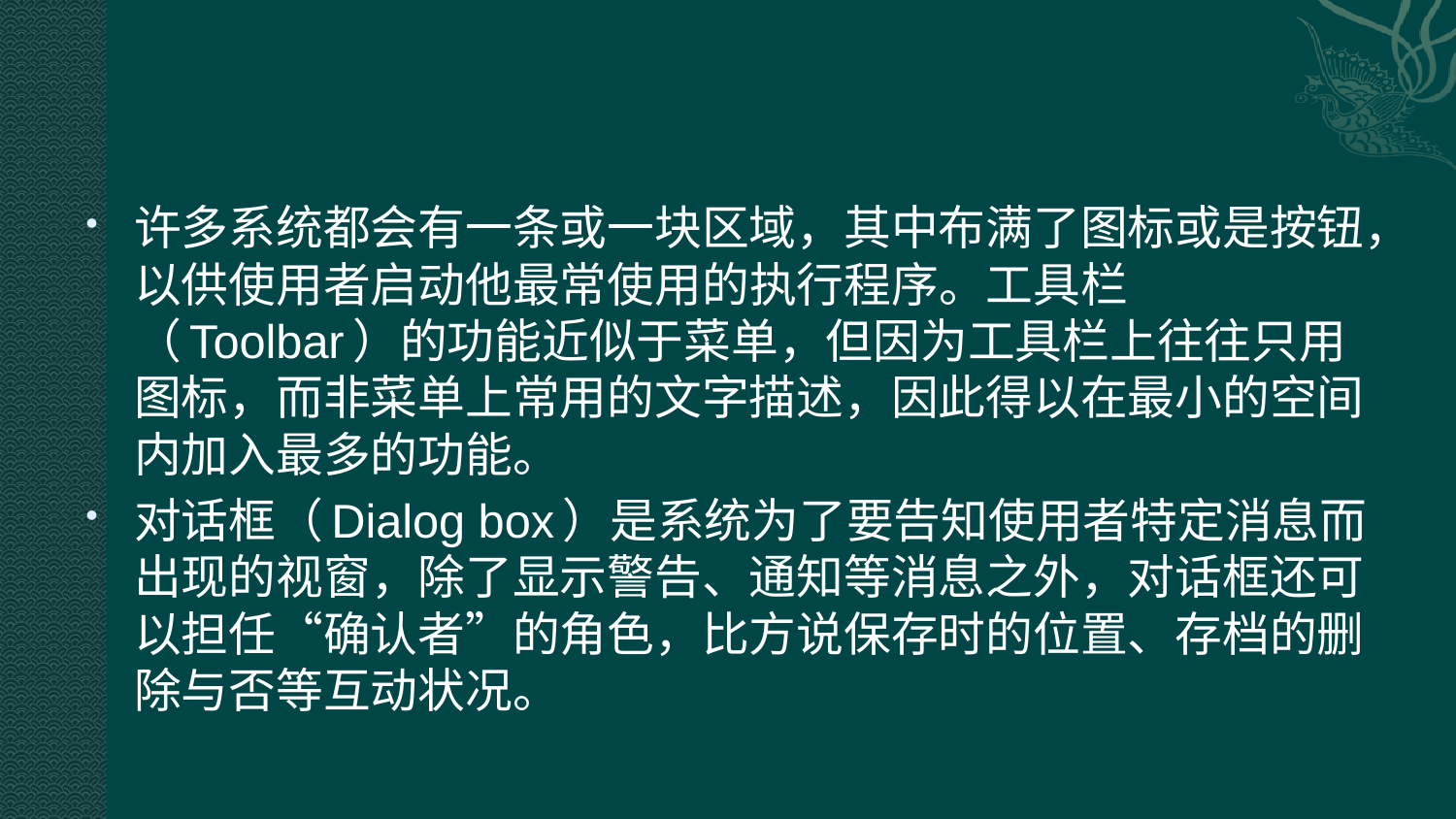

#
许多系统都会有一条或一块区域，其中布满了图标或是按钮，以供使用者启动他最常使用的执行程序。工具栏（Toolbar）的功能近似于菜单，但因为工具栏上往往只用图标，而非菜单上常用的文字描述，因此得以在最小的空间内加入最多的功能。
对话框（Dialog box）是系统为了要告知使用者特定消息而出现的视窗，除了显示警告、通知等消息之外，对话框还可以担任“确认者”的角色，比方说保存时的位置、存档的删除与否等互动状况。